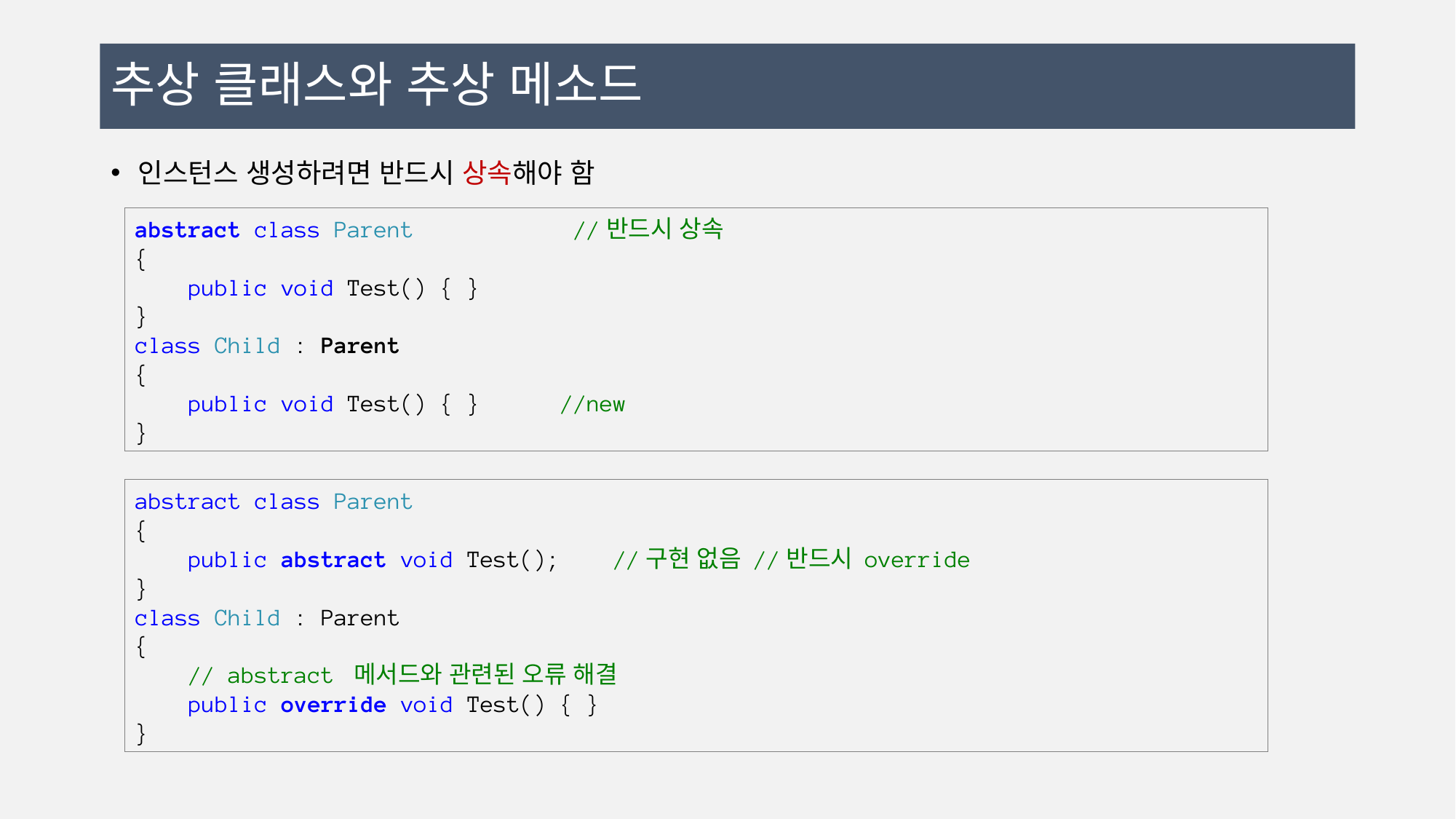

# 추상 클래스와 추상 메소드
인스턴스 생성하려면 반드시 상속해야 함
abstract class Parent            //반드시 상속
{
    public void Test() { }
}
class Child : Parent
{
    public void Test() { }      //new
}
abstract class Parent
{
    public abstract void Test();    //구현 없음 //반드시 override
}
class Child : Parent
{
    // abstract 메서드와 관련된 오류 해결
    public override void Test() { }
}